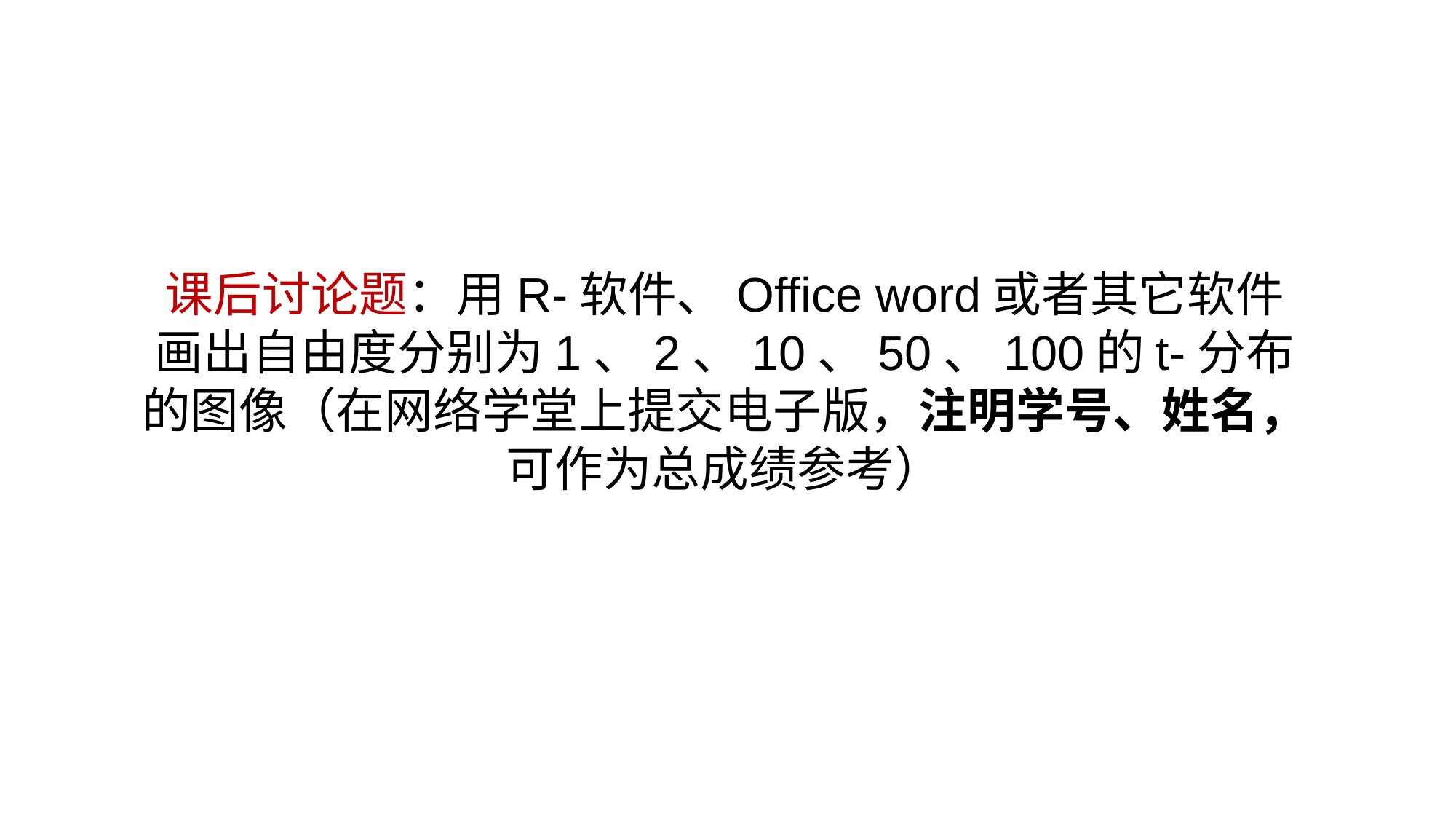

课后讨论题：用R-软件、Office word或者其它软件
画出自由度分别为1、2、10、50、100的t-分布的图像（在网络学堂上提交电子版，注明学号、姓名，可作为总成绩参考）